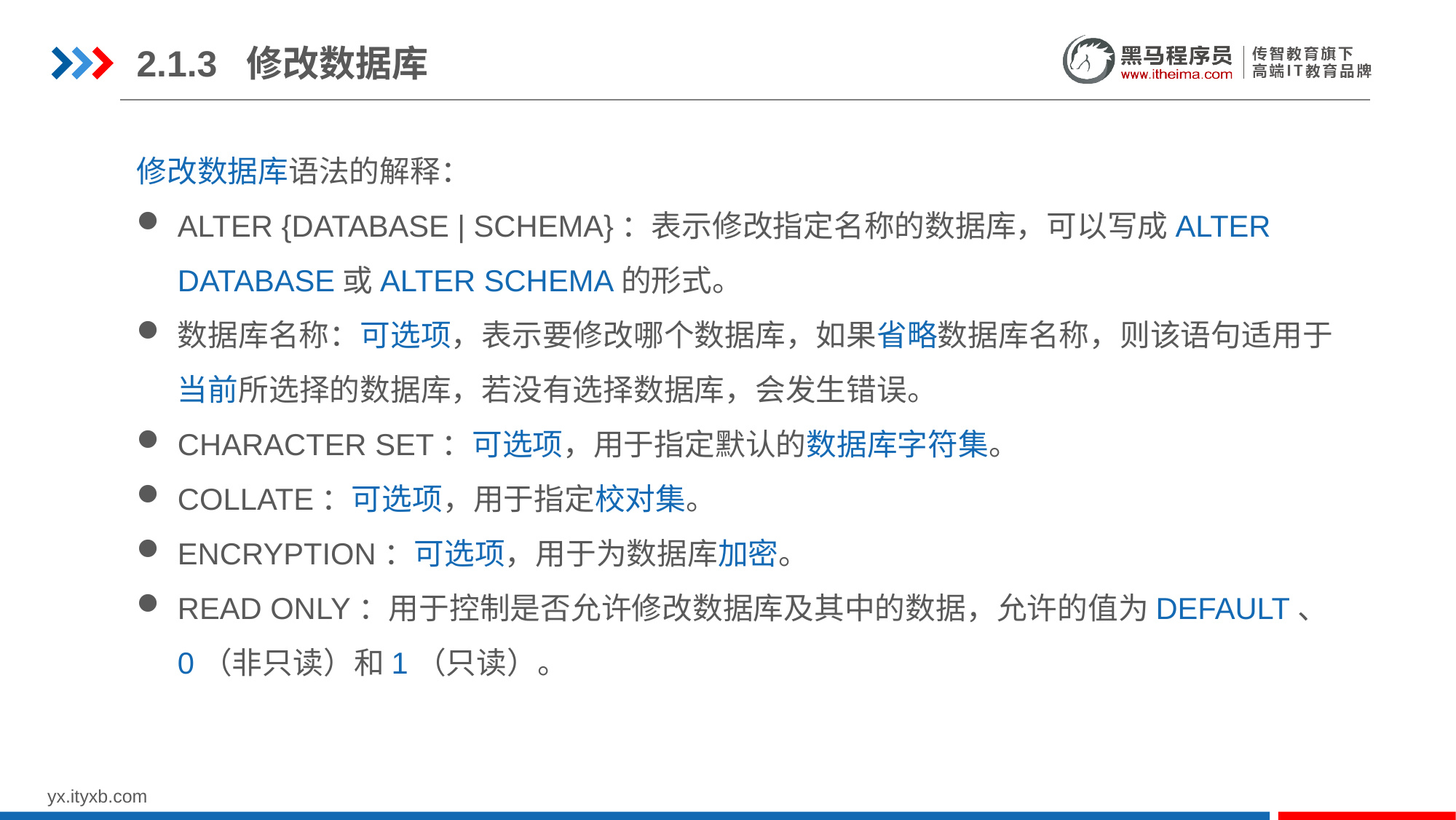

2.1.3  修改数据库
修改数据库语法的解释：
ALTER {DATABASE | SCHEMA}：表示修改指定名称的数据库，可以写成ALTER DATABASE或ALTER SCHEMA的形式。
数据库名称：可选项，表示要修改哪个数据库，如果省略数据库名称，则该语句适用于当前所选择的数据库，若没有选择数据库，会发生错误。
CHARACTER SET：可选项，用于指定默认的数据库字符集。
COLLATE：可选项，用于指定校对集。
ENCRYPTION：可选项，用于为数据库加密。
READ ONLY：用于控制是否允许修改数据库及其中的数据，允许的值为DEFAULT、 0（非只读）和1（只读）。